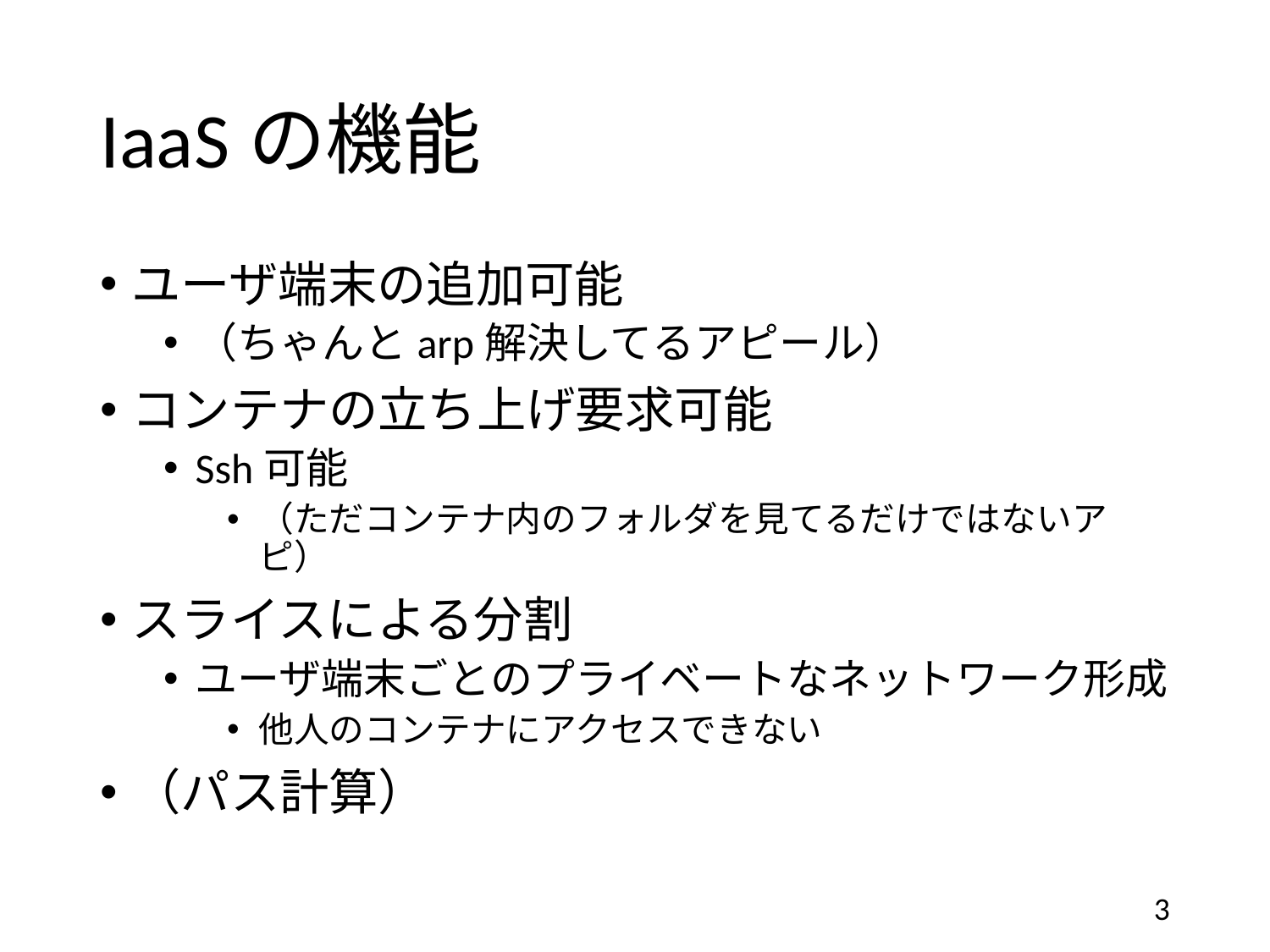

# IaaSの機能
ユーザ端末の追加可能
（ちゃんとarp解決してるアピール）
コンテナの立ち上げ要求可能
Ssh可能
（ただコンテナ内のフォルダを見てるだけではないアピ）
スライスによる分割
ユーザ端末ごとのプライベートなネットワーク形成
他人のコンテナにアクセスできない
（パス計算）
3